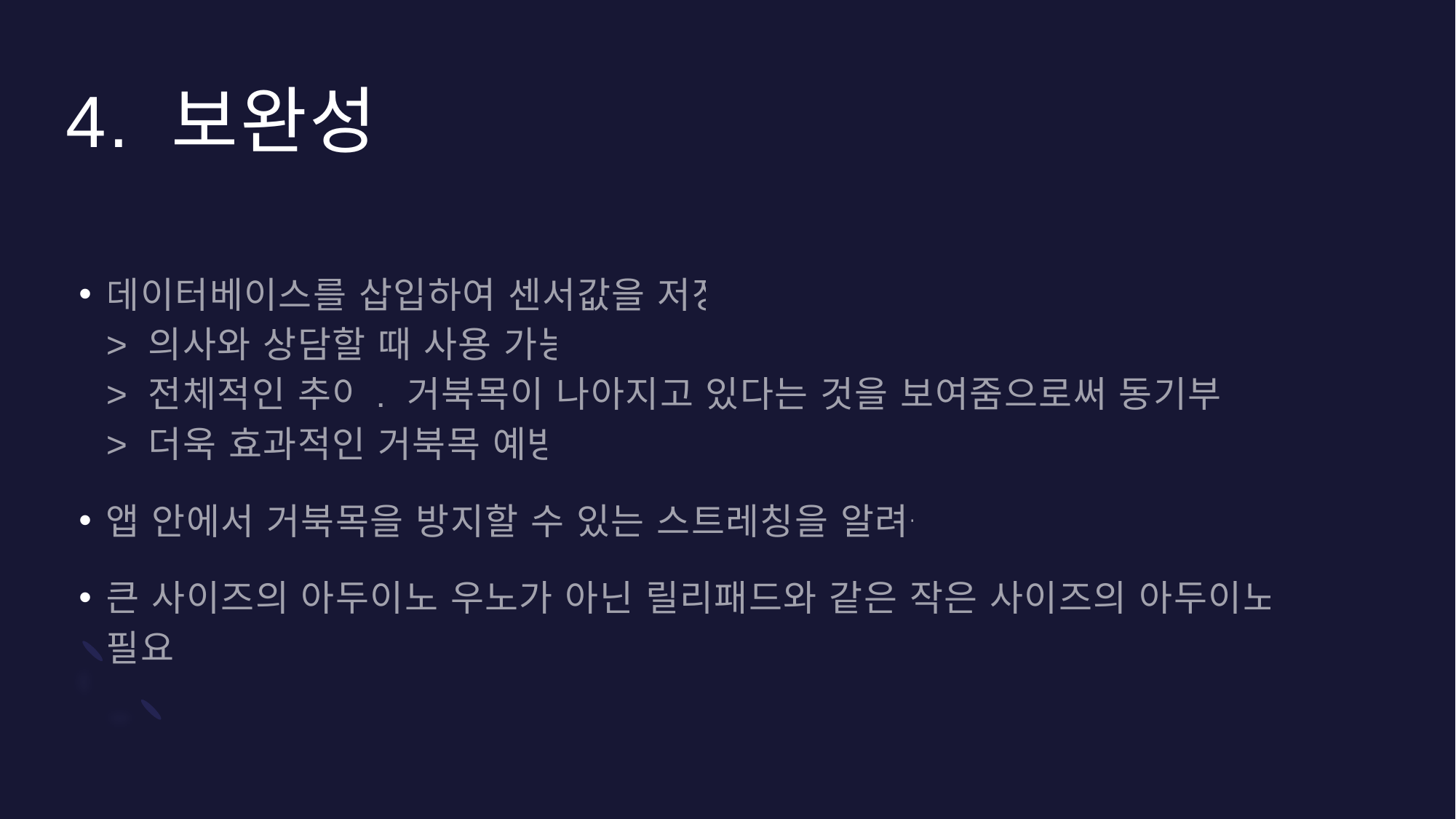

# 4. 보완성
데이터베이스를 삽입하여 센서값을 저장
> 의사와 상담할 때 사용 가능
> 전체적인 추이. 거북목이 나아지고 있다는 것을 보여줌으로써 동기부여
> 더욱 효과적인 거북목 예방
앱 안에서 거북목을 방지할 수 있는 스트레칭을 알려줌
큰 사이즈의 아두이노 우노가 아닌 릴리패드와 같은 작은 사이즈의 아두이노가 필요